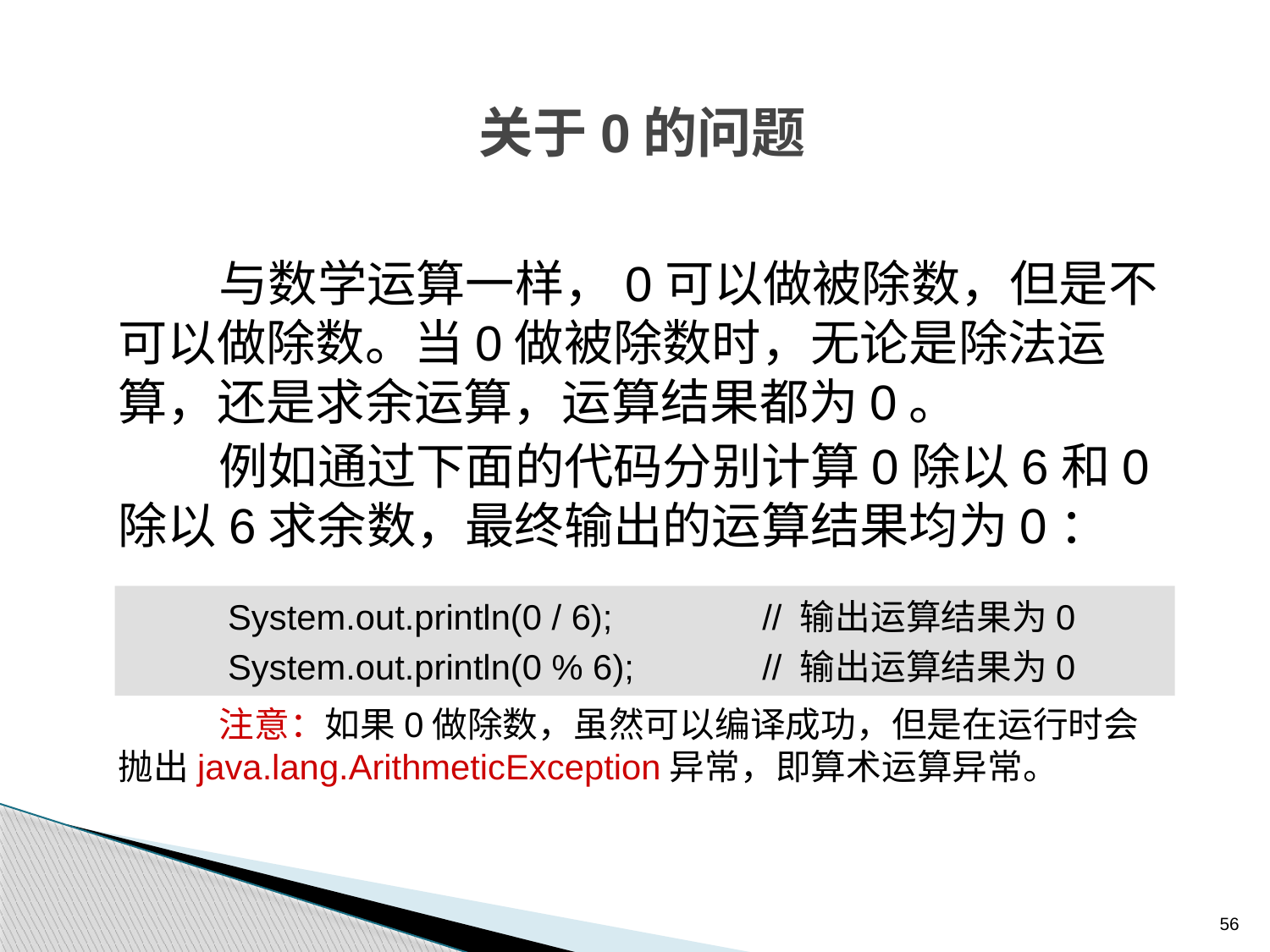

# 关于0的问题
与数学运算一样，0可以做被除数，但是不可以做除数。当0做被除数时，无论是除法运算，还是求余运算，运算结果都为0。
例如通过下面的代码分别计算0除以6和0除以6求余数，最终输出的运算结果均为0：

注意：如果0做除数，虽然可以编译成功，但是在运行时会抛出java.lang.ArithmeticException异常，即算术运算异常。

System.out.println(0 / 6);		// 输出运算结果为0
System.out.println(0 % 6);		// 输出运算结果为0
56